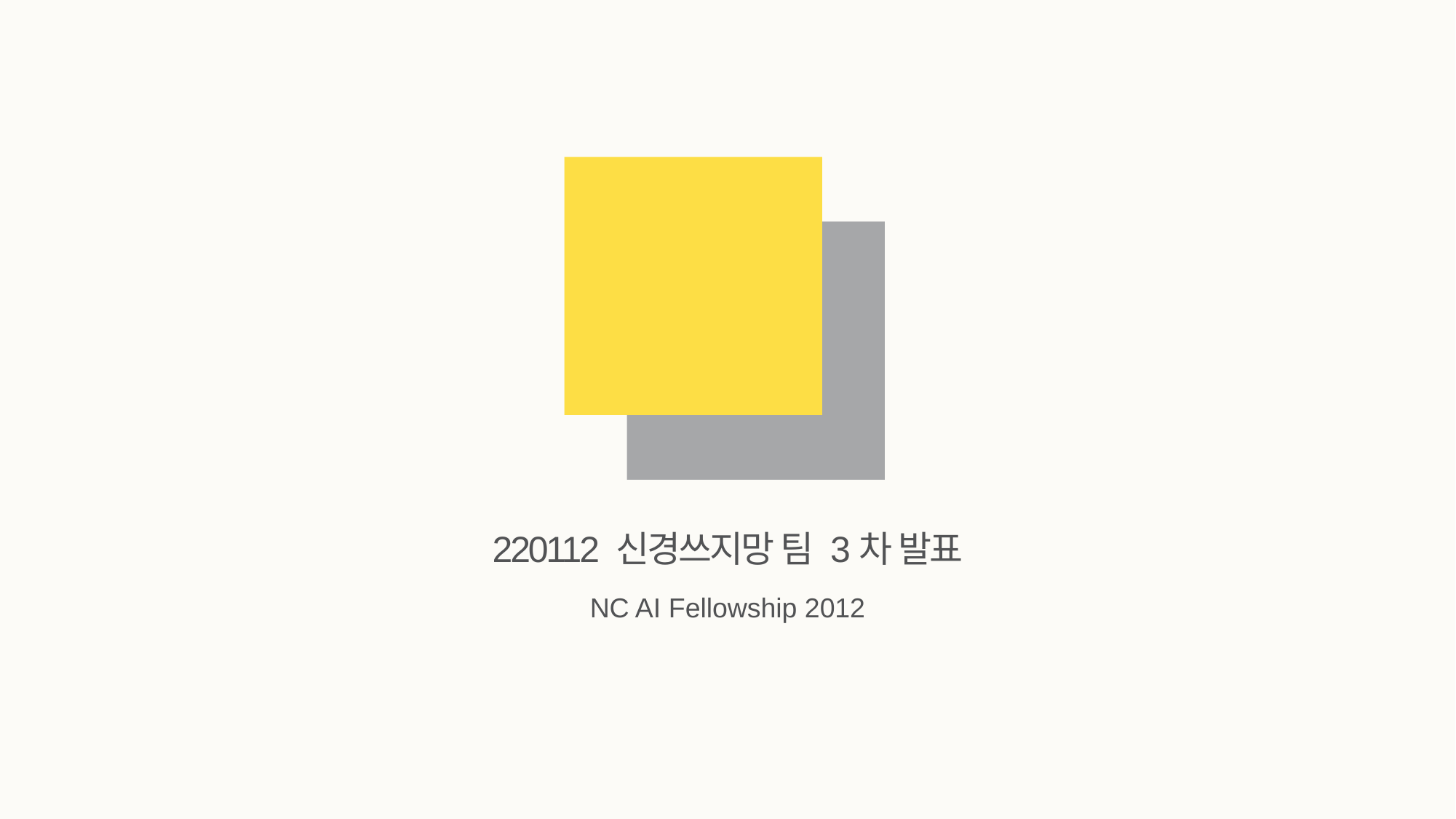

220112 신경쓰지망 팀 3차 발표
NC AI Fellowship 2012